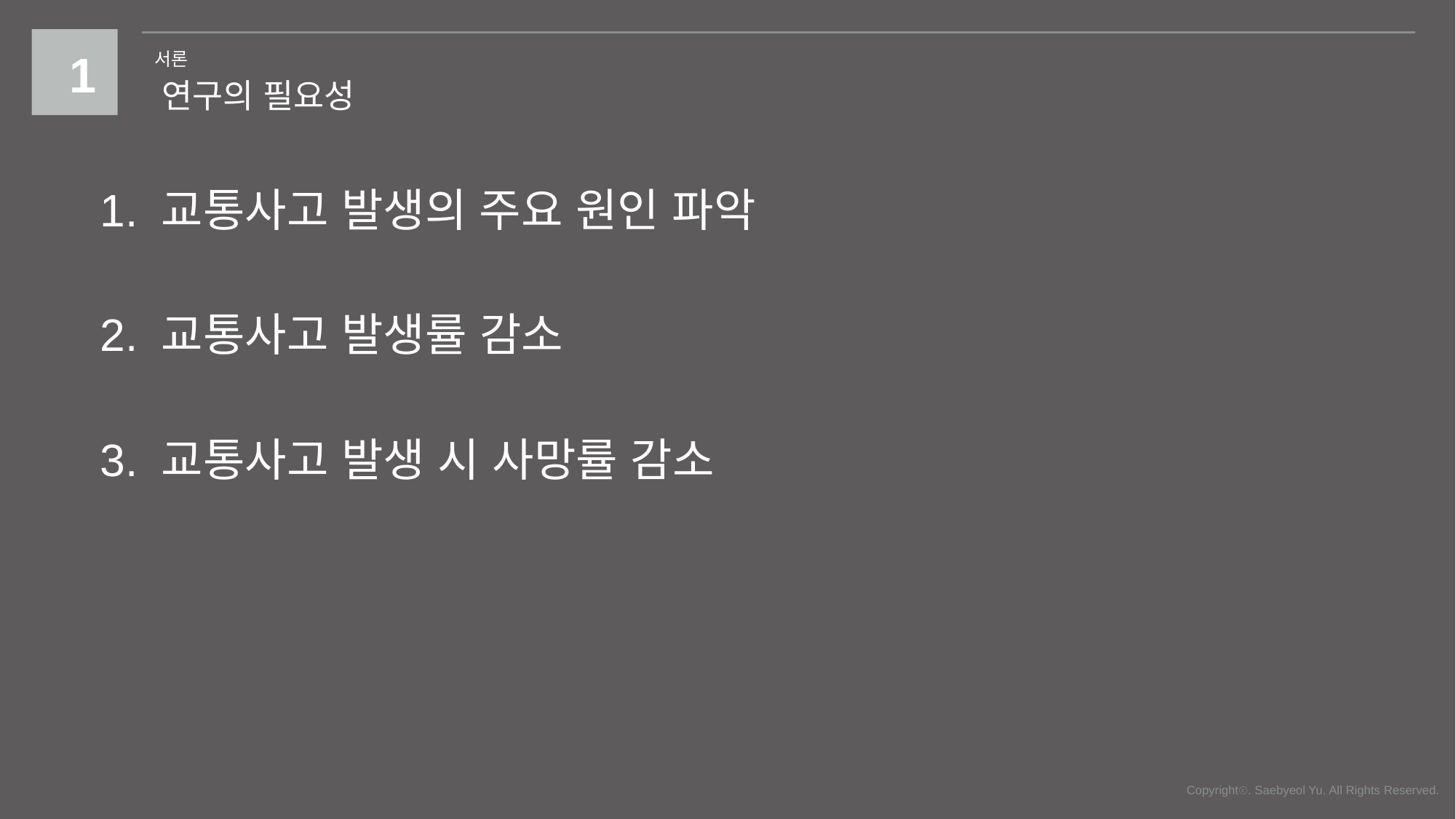

1
서론
연구의 필요성
1. 교통사고 발생의 주요 원인 파악
2. 교통사고 발생률 감소
3. 교통사고 발생 시 사망률 감소